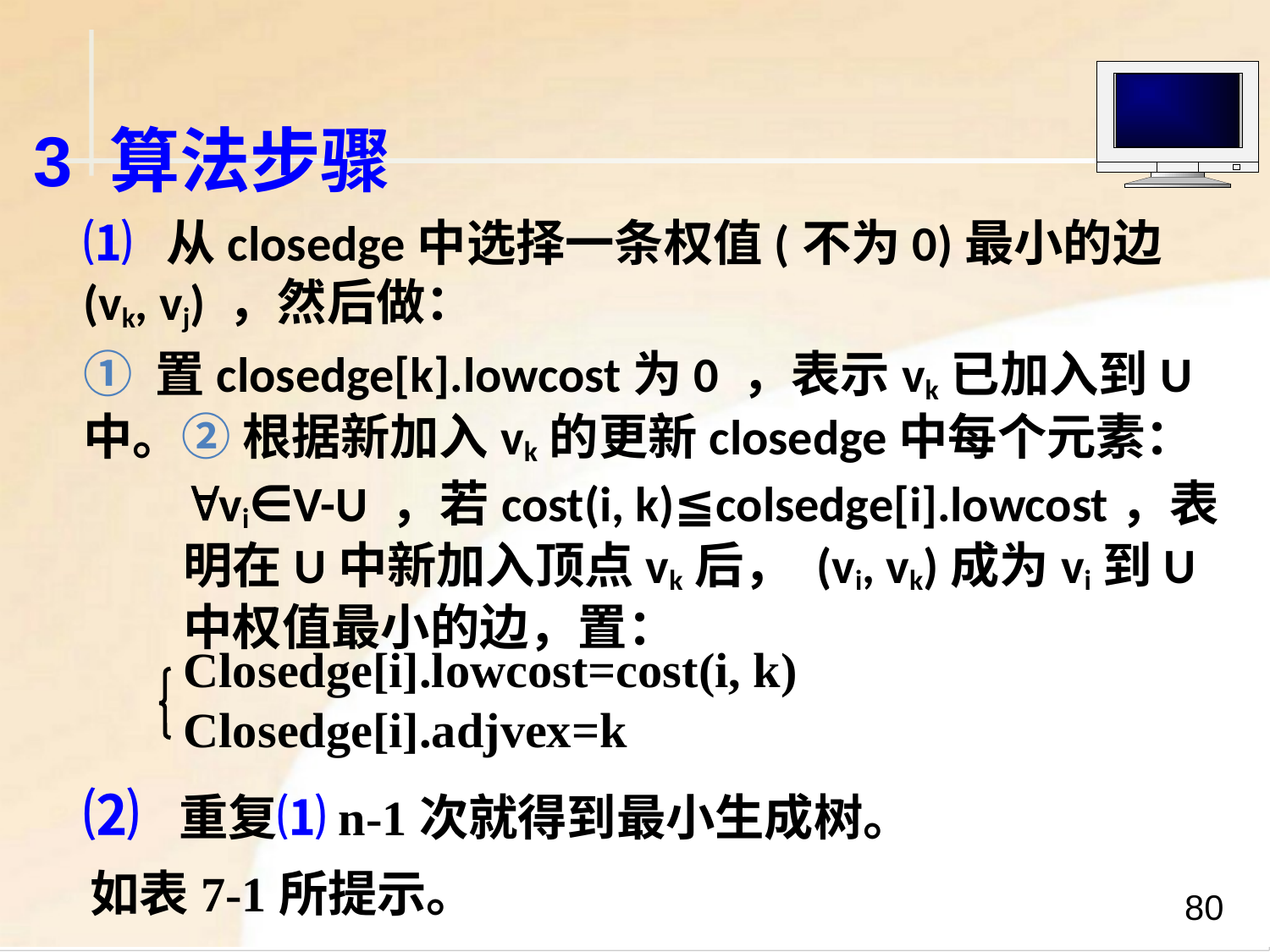

3 算法步骤
⑴  从closedge中选择一条权值(不为0)最小的边(vk, vj) ，然后做：
① 置closedge[k].lowcost为0 ，表示vk已加入到U中。② 根据新加入vk的更新closedge中每个元素：
∀vi∈V-U ，若cost(i, k)≦colsedge[i].lowcost，表明在U中新加入顶点vk后， (vi, vk)成为vi到U中权值最小的边，置：
Closedge[i].lowcost=cost(i, k)

Closedge[i].adjvex=k
⑵  重复⑴n-1次就得到最小生成树。
    如表7-1所提示。